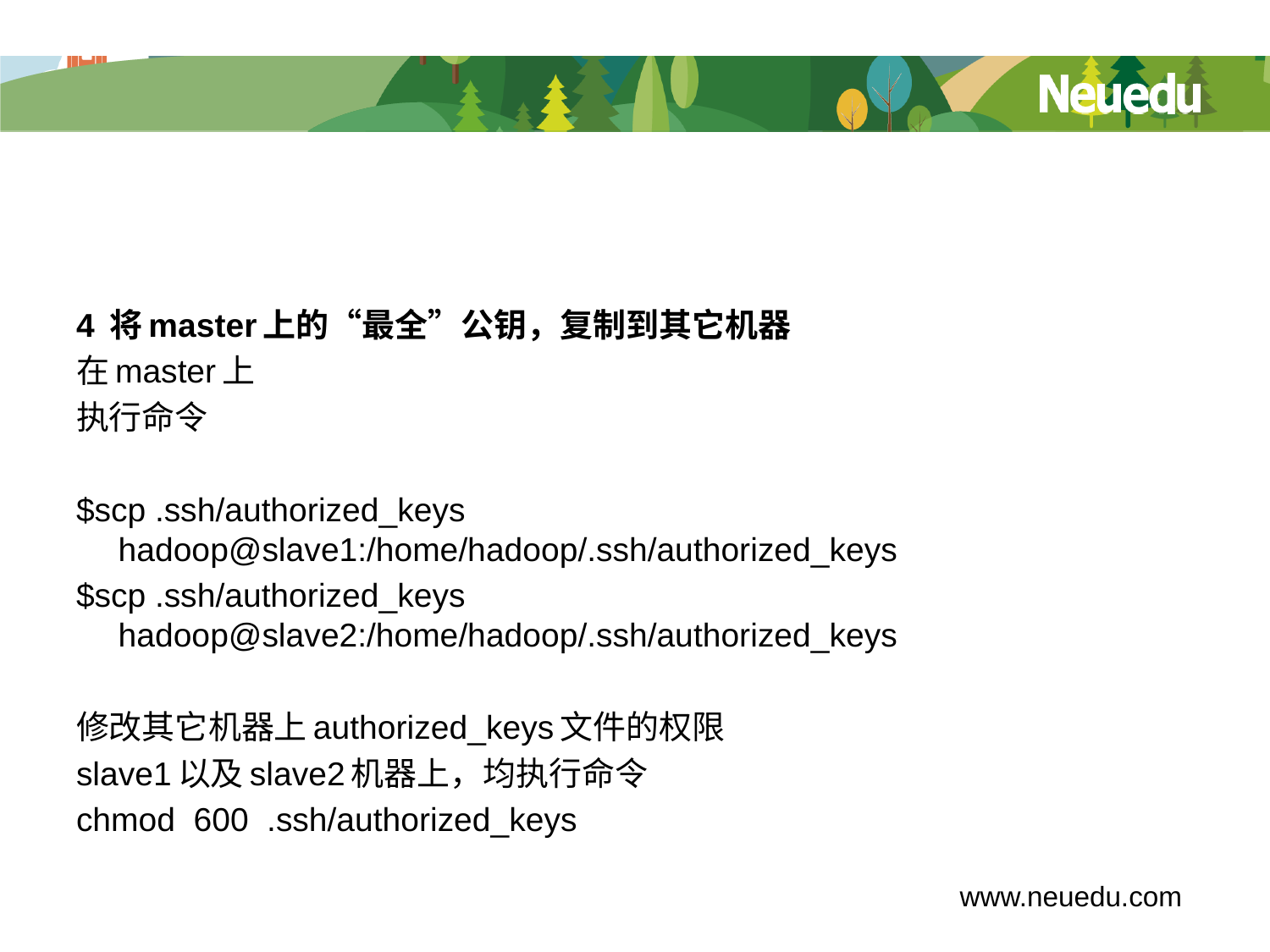

#
4 将master上的“最全”公钥，复制到其它机器
在master上
执行命令

$scp .ssh/authorized_keys  hadoop@slave1:/home/hadoop/.ssh/authorized_keys
$scp .ssh/authorized_keys  hadoop@slave2:/home/hadoop/.ssh/authorized_keys

修改其它机器上authorized_keys文件的权限
slave1以及slave2机器上，均执行命令
chmod  600  .ssh/authorized_keys